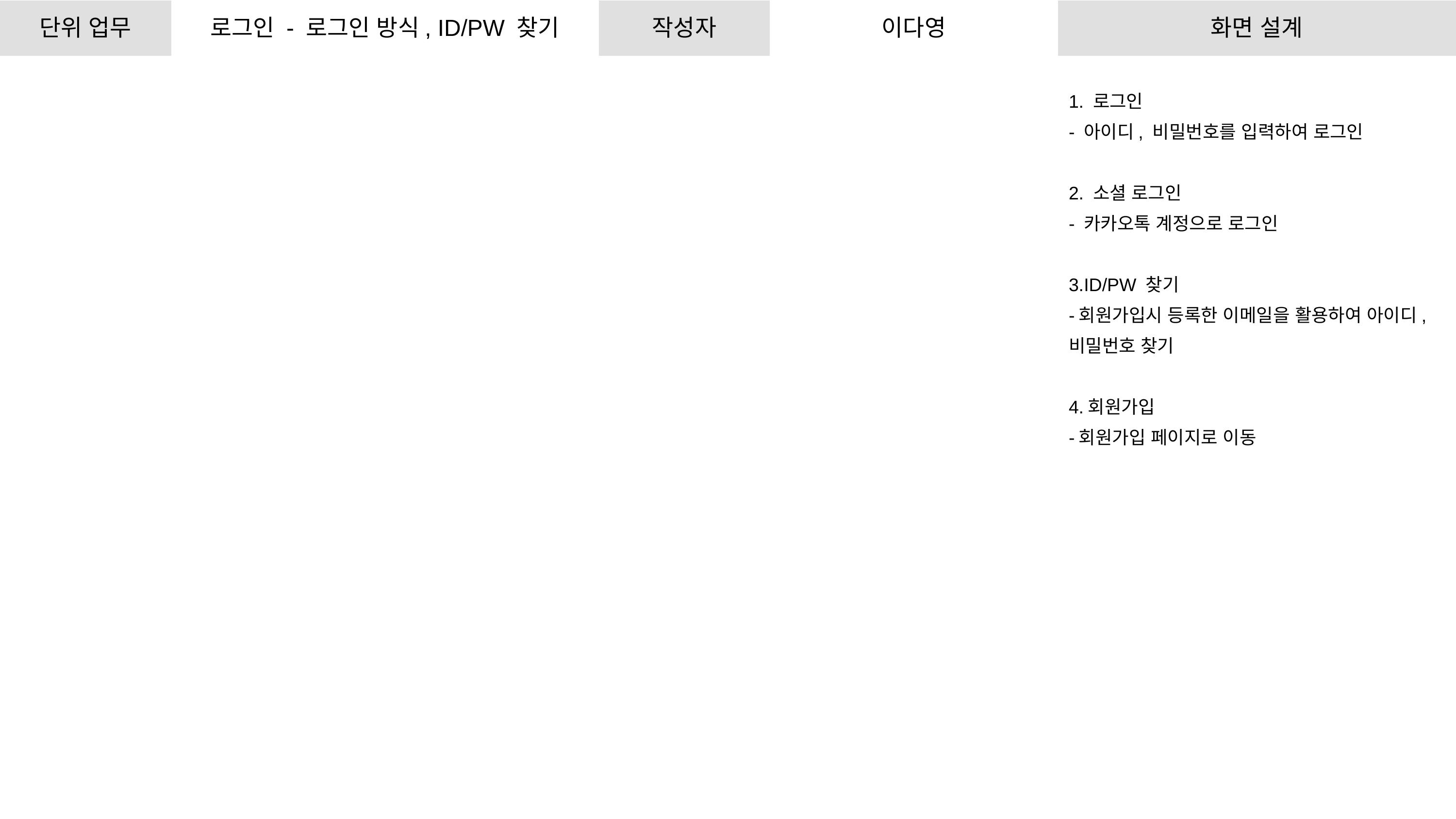

| 단위 업무 | 로그인 - 로그인 방식, ID/PW 찾기 | 작성자 | 이다영 | 화면 설계 |
| --- | --- | --- | --- | --- |
|  |  |  |  | 1. 로그인 - 아이디, 비밀번호를 입력하여 로그인 2. 소셜 로그인 - 카카오톡 계정으로 로그인 3.ID/PW 찾기 -회원가입시 등록한 이메일을 활용하여 아이디, 비밀번호 찾기 4.회원가입 -회원가입 페이지로 이동 |